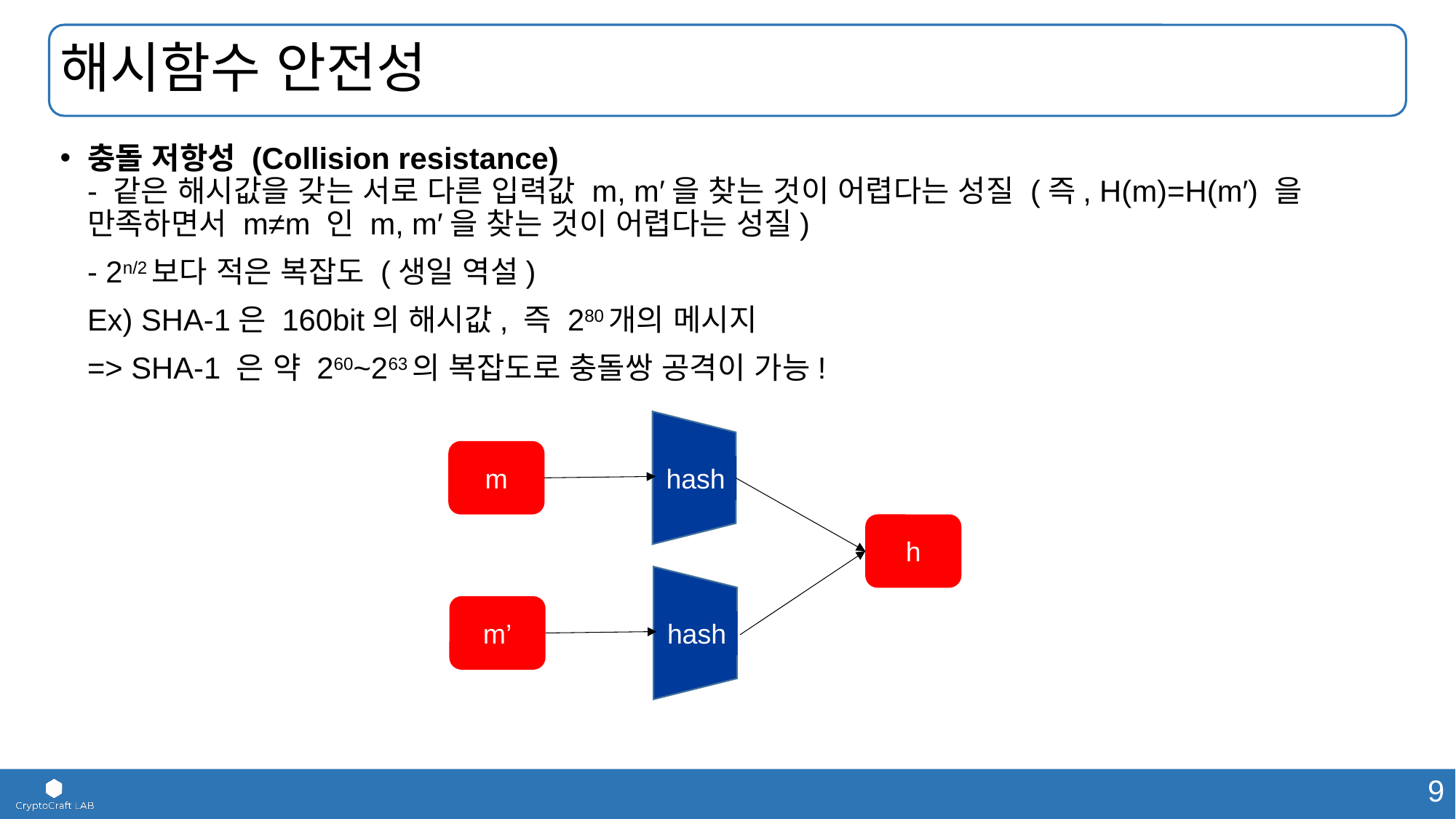

# 해시함수 안전성
충돌 저항성 (Collision resistance)
- 같은 해시값을 갖는 서로 다른 입력값 m, m′을 찾는 것이 어렵다는 성질 (즉, H(m)=H(m′) 을 만족하면서 m≠m 인 m, m′을 찾는 것이 어렵다는 성질)
	- 2n/2보다 적은 복잡도 (생일 역설)
	Ex) SHA-1은 160bit의 해시값, 즉 280개의 메시지
	=> SHA-1 은 약 260~263의 복잡도로 충돌쌍 공격이 가능!

m
hash
h

m’
hash